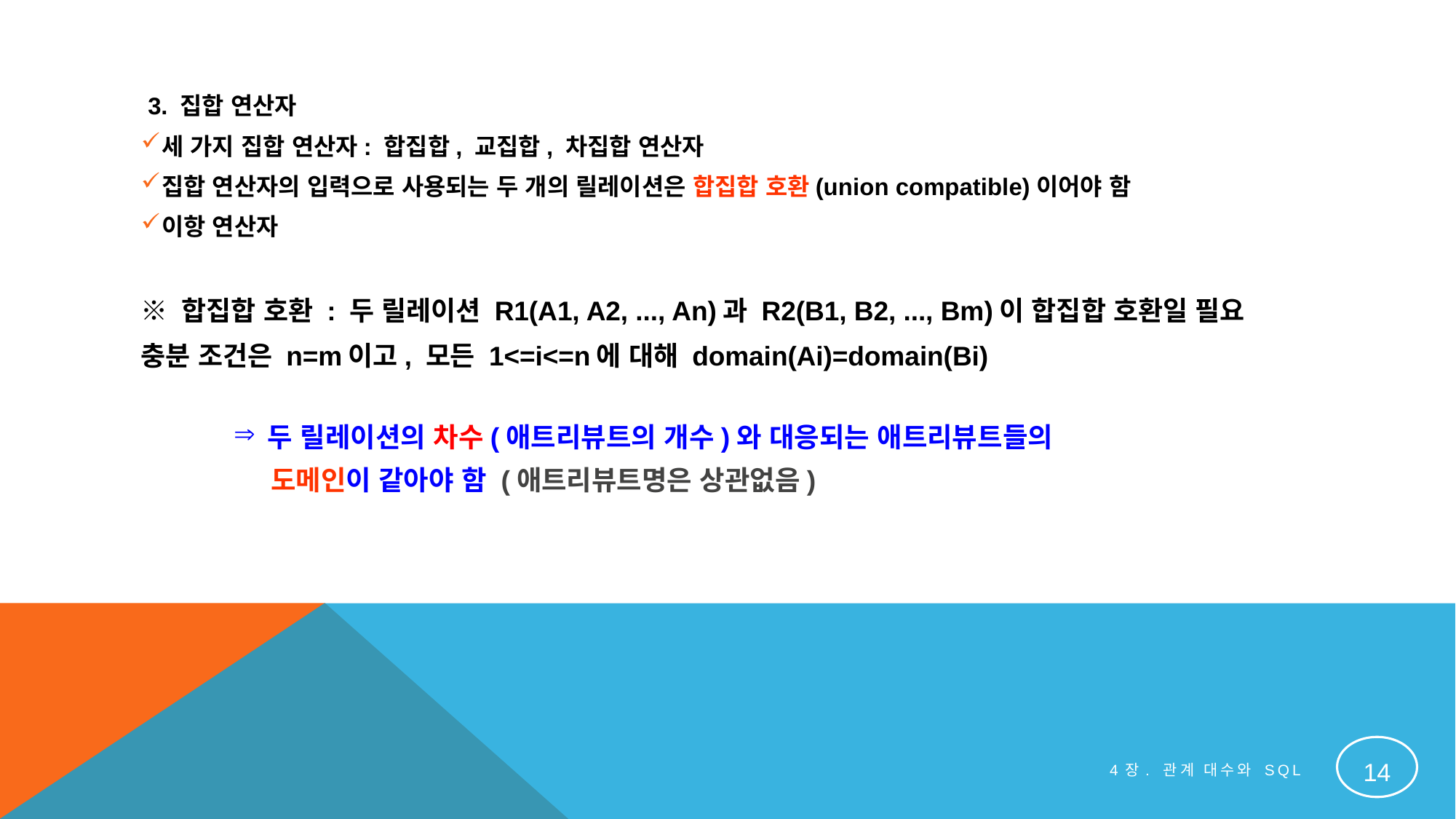

3. 집합 연산자
세 가지 집합 연산자: 합집합, 교집합, 차집합 연산자
집합 연산자의 입력으로 사용되는 두 개의 릴레이션은 합집합 호환(union compatible)이어야 함
이항 연산자

※ 합집합 호환 : 두 릴레이션 R1(A1, A2, ..., An)과 R2(B1, B2, ..., Bm)이 합집합 호환일 필요 충분 조건은 n=m이고, 모든 1<=i<=n에 대해 domain(Ai)=domain(Bi)

두 릴레이션의 차수(애트리뷰트의 개수)와 대응되는 애트리뷰트들의
    도메인이 같아야 함 (애트리뷰트명은 상관없음)
14
4장. 관계 대수와 SQL